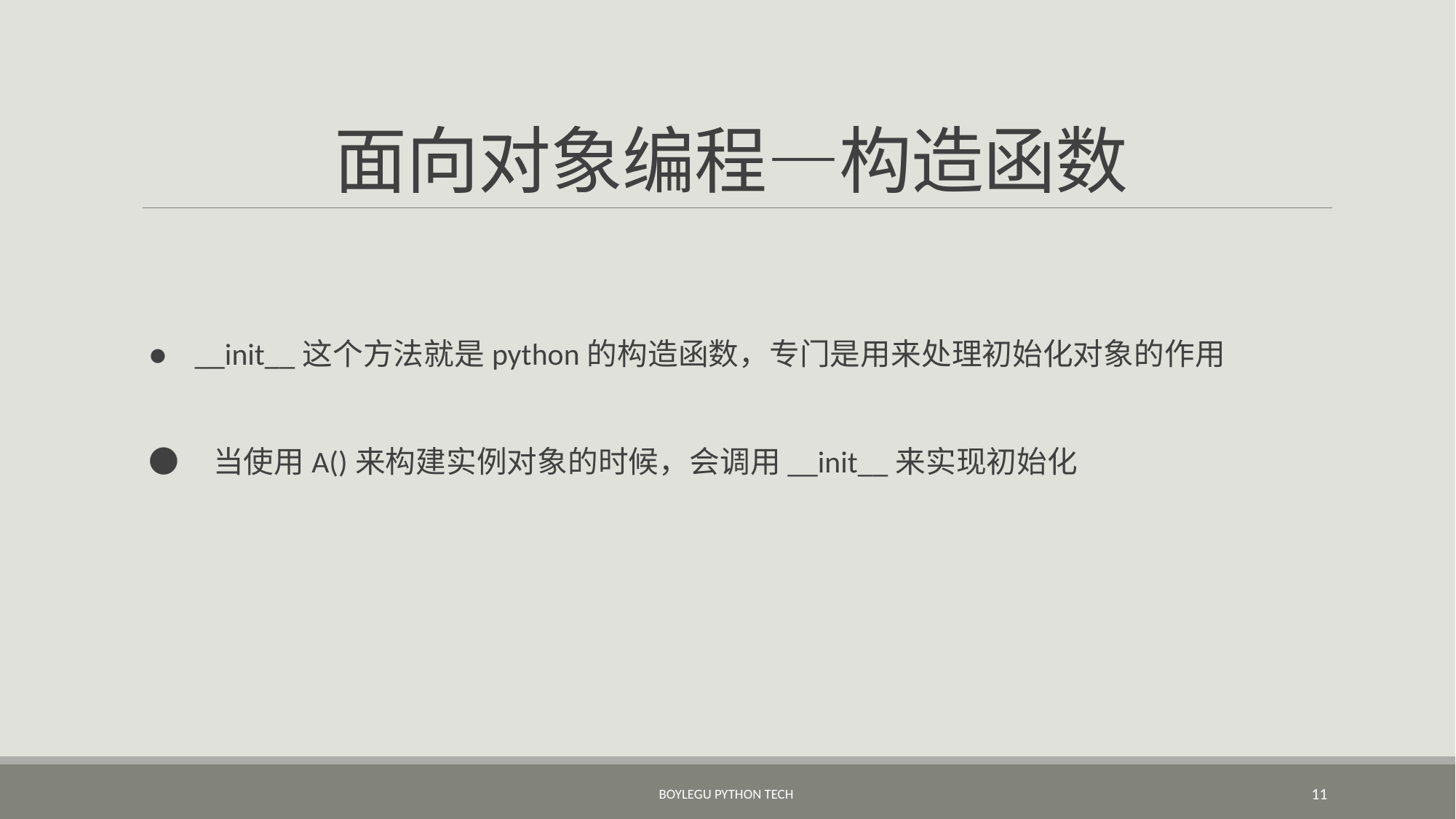

# 面向对象编程—构造函数
●    __init__这个方法就是python的构造函数，专门是用来处理初始化对象的作用

●    当使用A()来构建实例对象的时候，会调用__init__来实现初始化
BoyleGu Python Tech
11